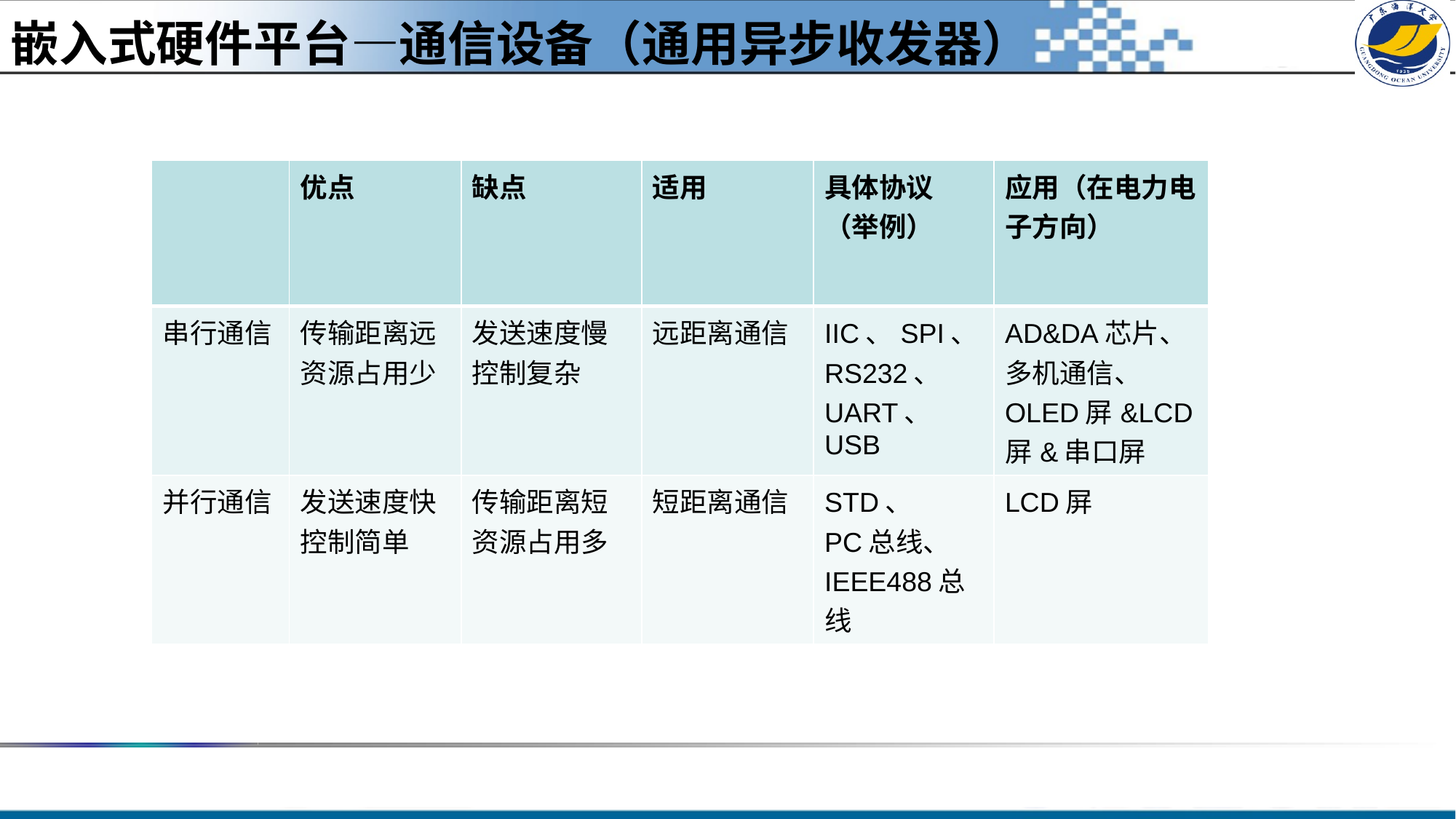

嵌入式硬件平台—通信设备（通用异步收发器）
|  | 优点 | 缺点 | 适用 | 具体协议（举例） | 应用（在电力电子方向） |
| --- | --- | --- | --- | --- | --- |
| 串行通信 | 传输距离远 资源占用少 | 发送速度慢 控制复杂 | 远距离通信 | IIC、SPI、 RS232、 UART、 USB | AD&DA芯片、 多机通信、 OLED屏&LCD屏&串口屏 |
| 并行通信 | 发送速度快 控制简单 | 传输距离短 资源占用多 | 短距离通信 | STD、 PC总线、 IEEE488总线 | LCD屏 |
89